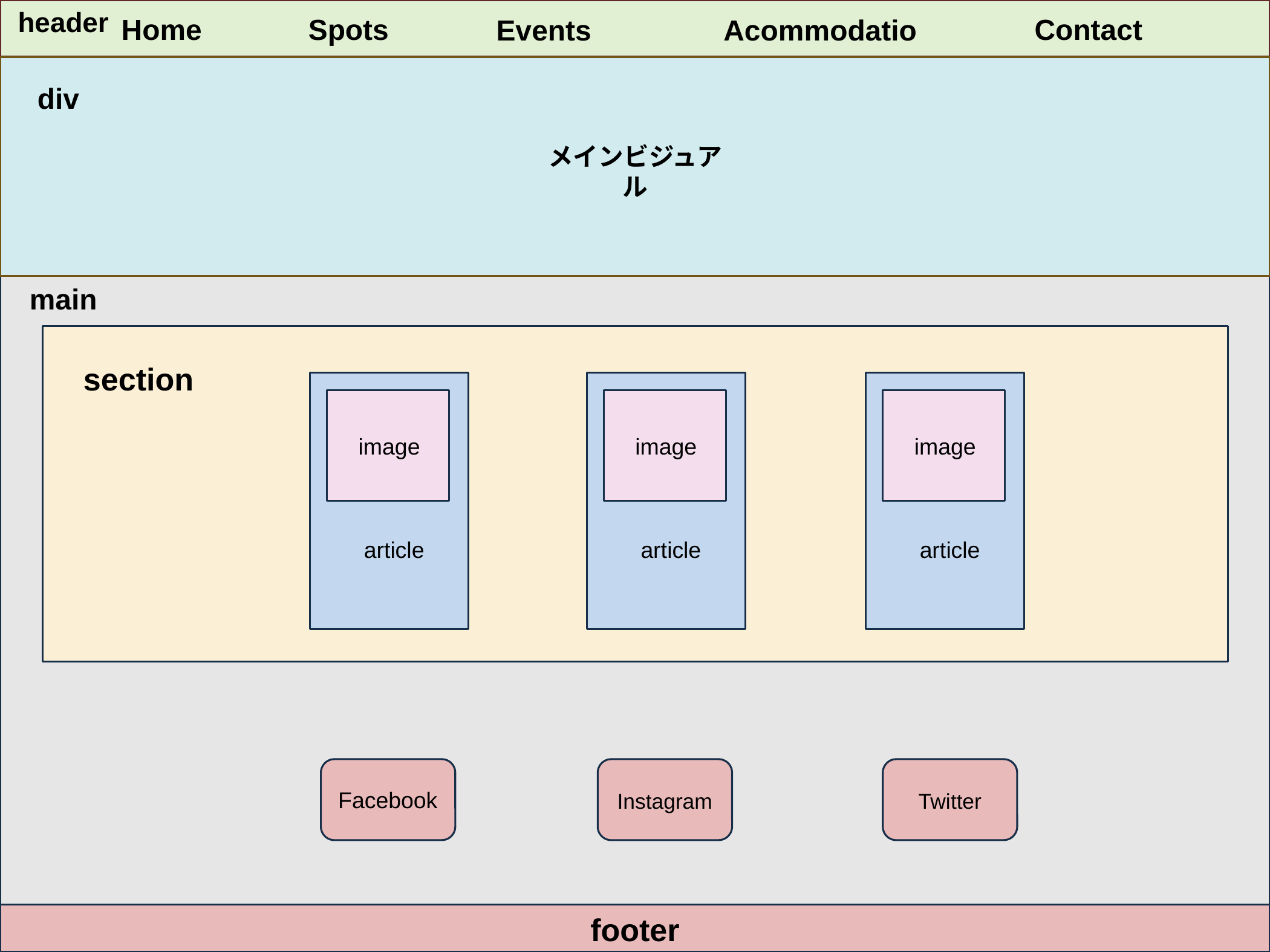

header
Contact
Home
Spots
Acommodation
Events

div
メインビジュアル

main

section

image
image
image
article
article
article

Facebook
Instagram
Twitter

footer